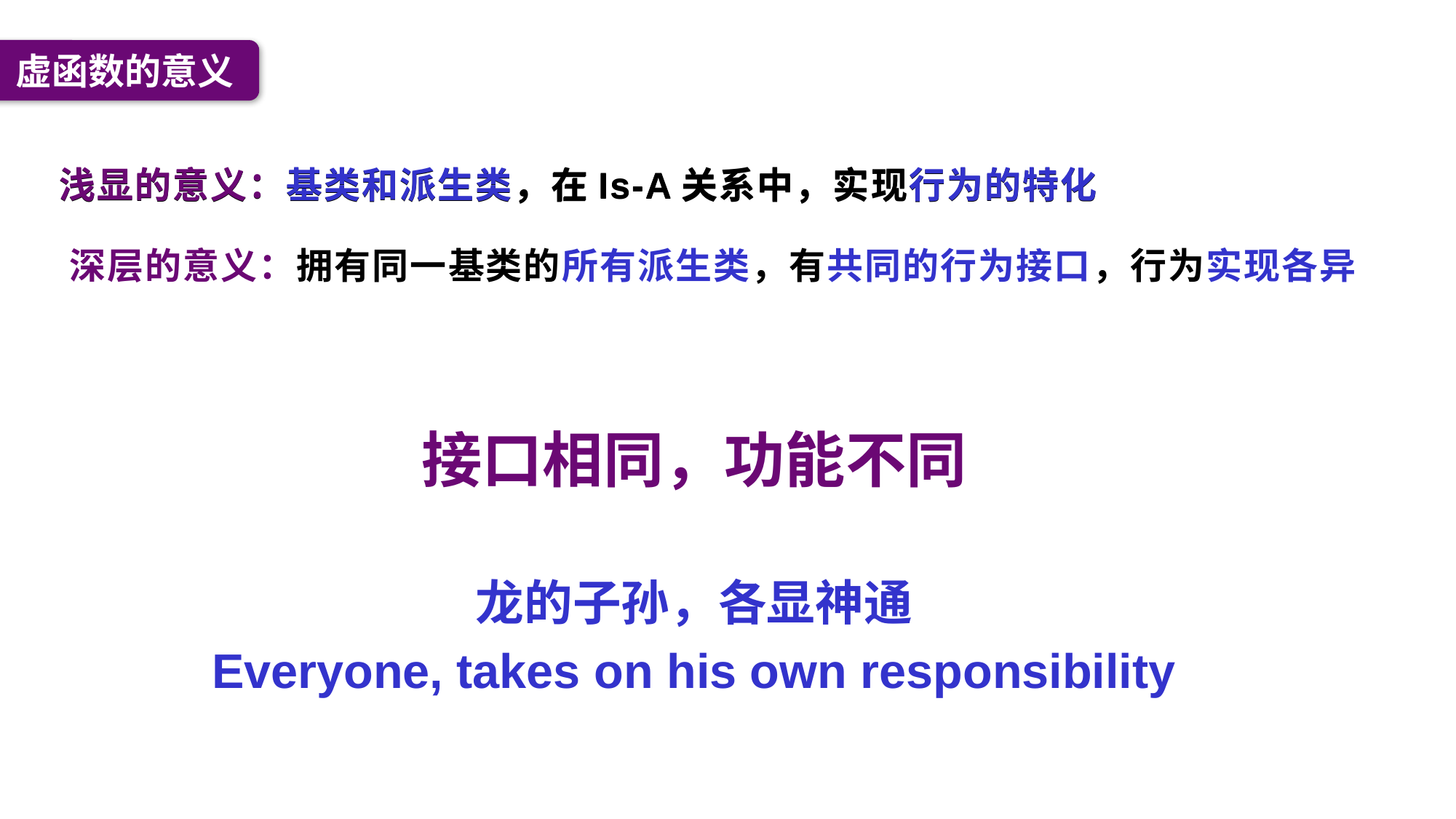

虚函数的意义
浅显的意义：基类和派生类，在Is-A关系中，实现行为的特化

浅显的意义：基类和派生类，在Is-A关系中，实现行为的特化
深层的意义：拥有同一基类的所有派生类，有共同的行为接口，行为实现各异
接口相同，功能不同

龙的子孙，各显神通
Everyone, takes on his own responsibility
23